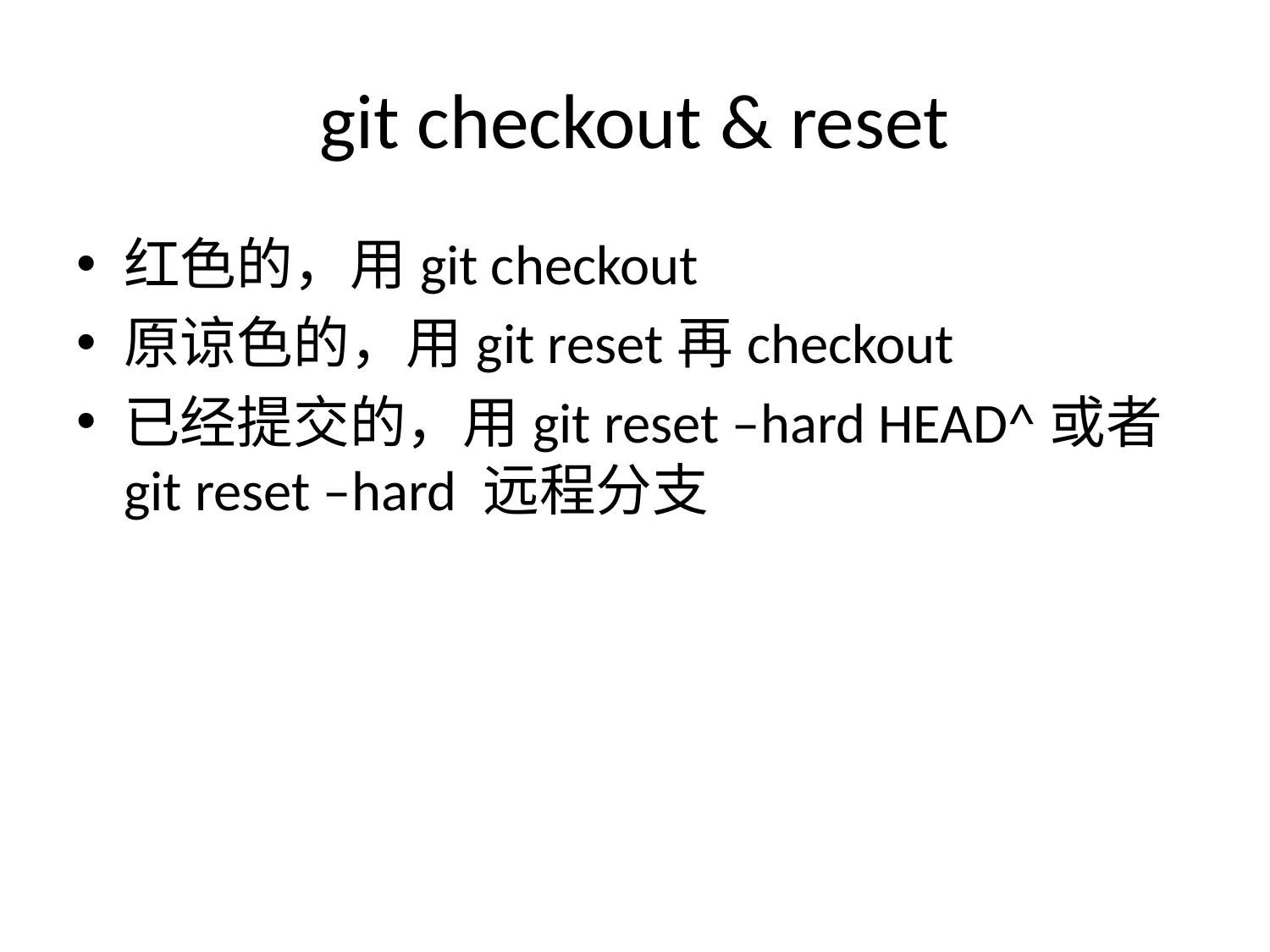

# git checkout & reset
红色的，用git checkout
原谅色的，用git reset再checkout
已经提交的，用git reset –hard HEAD^或者git reset –hard 远程分支